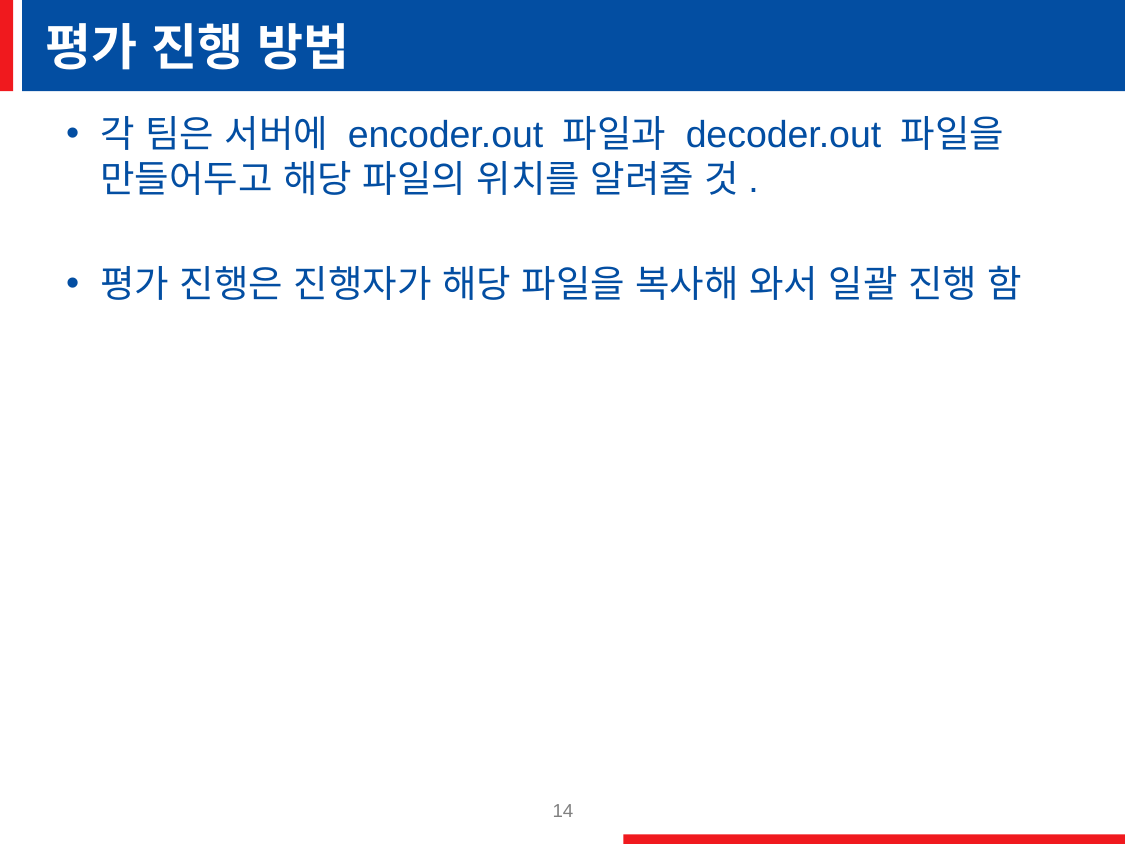

# 평가 진행 방법
각 팀은 서버에 encoder.out 파일과 decoder.out 파일을 만들어두고 해당 파일의 위치를 알려줄 것.

평가 진행은 진행자가 해당 파일을 복사해 와서 일괄 진행 함